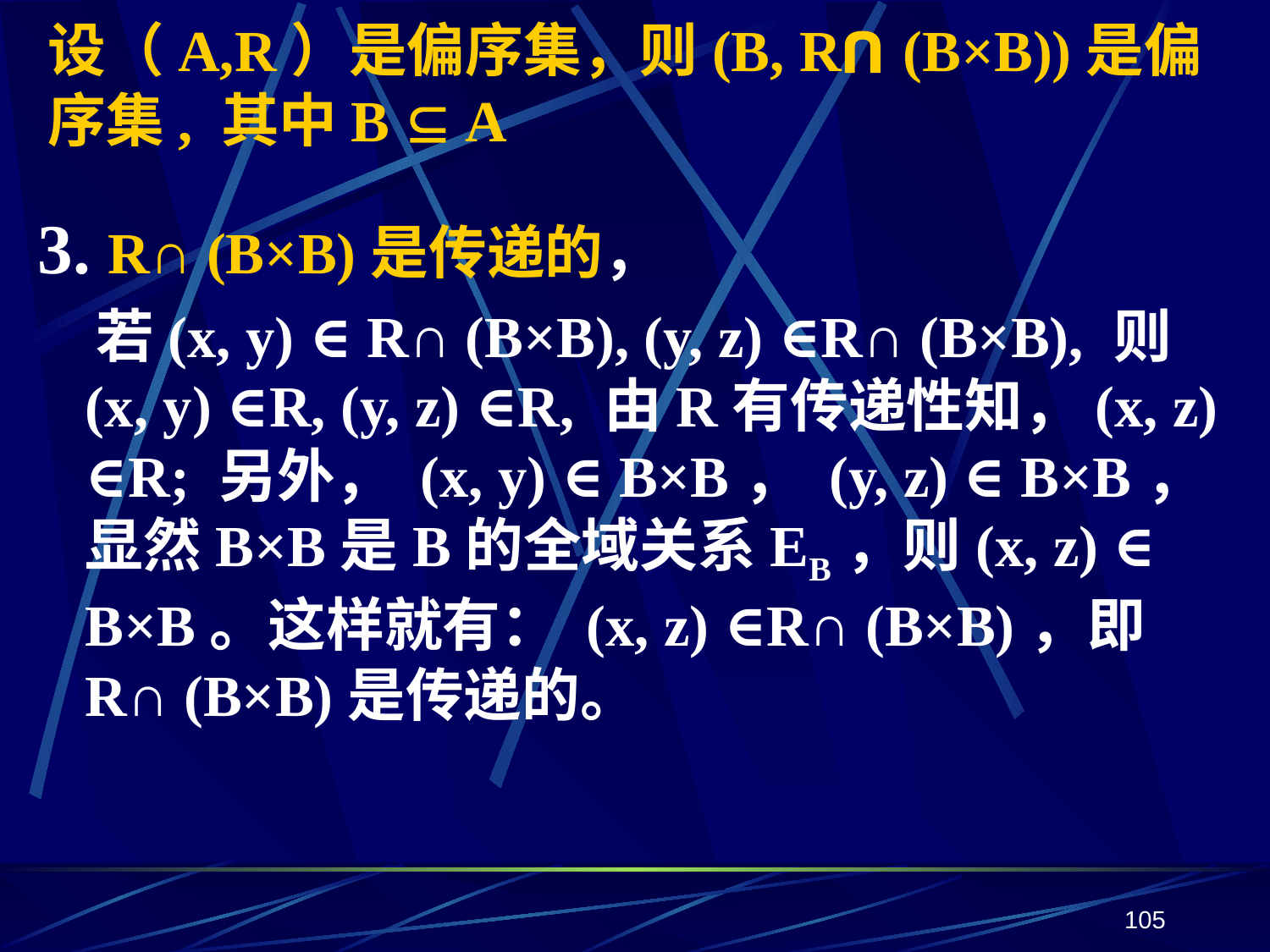

# 设（A,R）是偏序集，则(B, R∩ (B×B))是偏序集, 其中B ⊆ A
3. R∩ (B×B)是传递的，
　若(x, y) ∈ R∩ (B×B), (y, z) ∈R∩ (B×B), 则(x, y) ∈R, (y, z) ∈R, 由R有传递性知，(x, z) ∈R; 另外， (x, y) ∈ B×B， (y, z) ∈ B×B，显然B×B是B的全域关系EB，则(x, z) ∈ B×B。这样就有： (x, z) ∈R∩ (B×B)，即R∩ (B×B)是传递的。
105